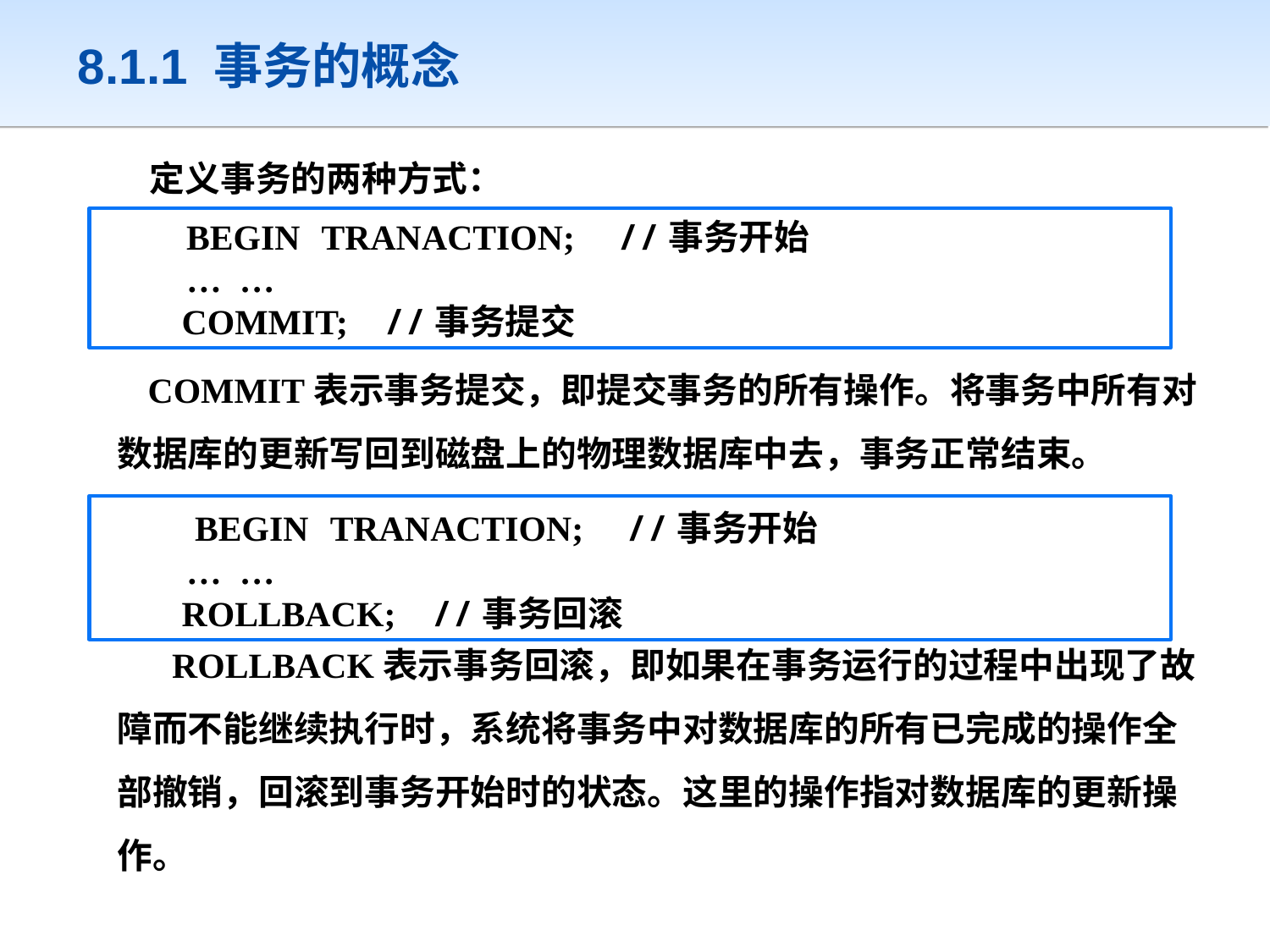

# 8.1.1 事务的概念
	   定义事务的两种方式：

      COMMIT表示事务提交，即提交事务的所有操作。将事务中所有对数据库的更新写回到磁盘上的物理数据库中去，事务正常结束。

         ROLLBACK表示事务回滚，即如果在事务运行的过程中出现了故障而不能继续执行时，系统将事务中对数据库的所有已完成的操作全部撤销，回滚到事务开始时的状态。这里的操作指对数据库的更新操作。
    BEGIN TRANACTION;  //事务开始
    …  …
         COMMIT;    //事务提交
    BEGIN TRANACTION;  //事务开始
    …  …
         ROLLBACK;    //事务回滚